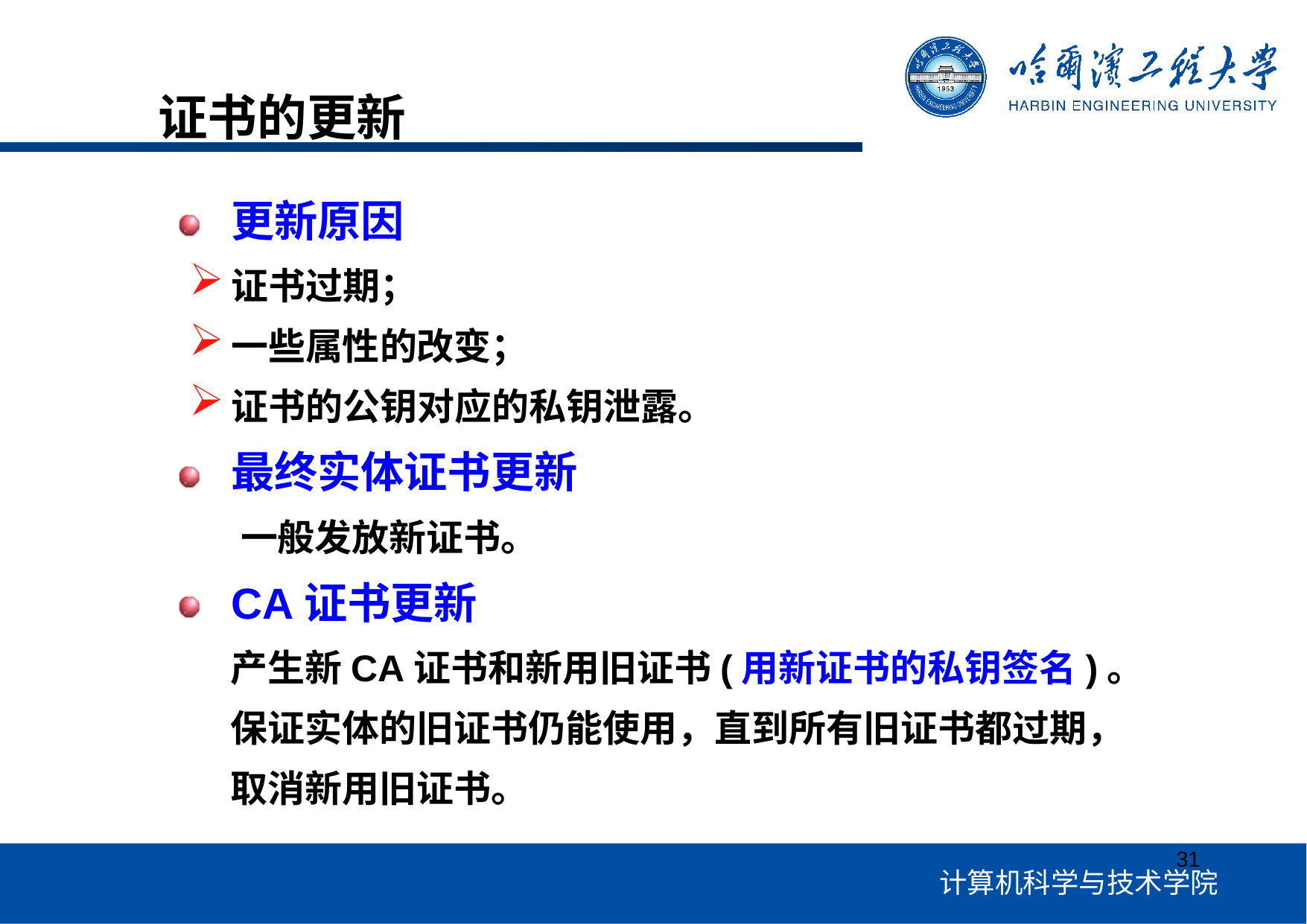

# 证书的更新
更新原因
证书过期；
一些属性的改变；
证书的公钥对应的私钥泄露。
最终实体证书更新
一般发放新证书。
CA证书更新
产生新CA证书和新用旧证书(用新证书的私钥签名)。保证实体的旧证书仍能使用，直到所有旧证书都过期，取消新用旧证书。

31